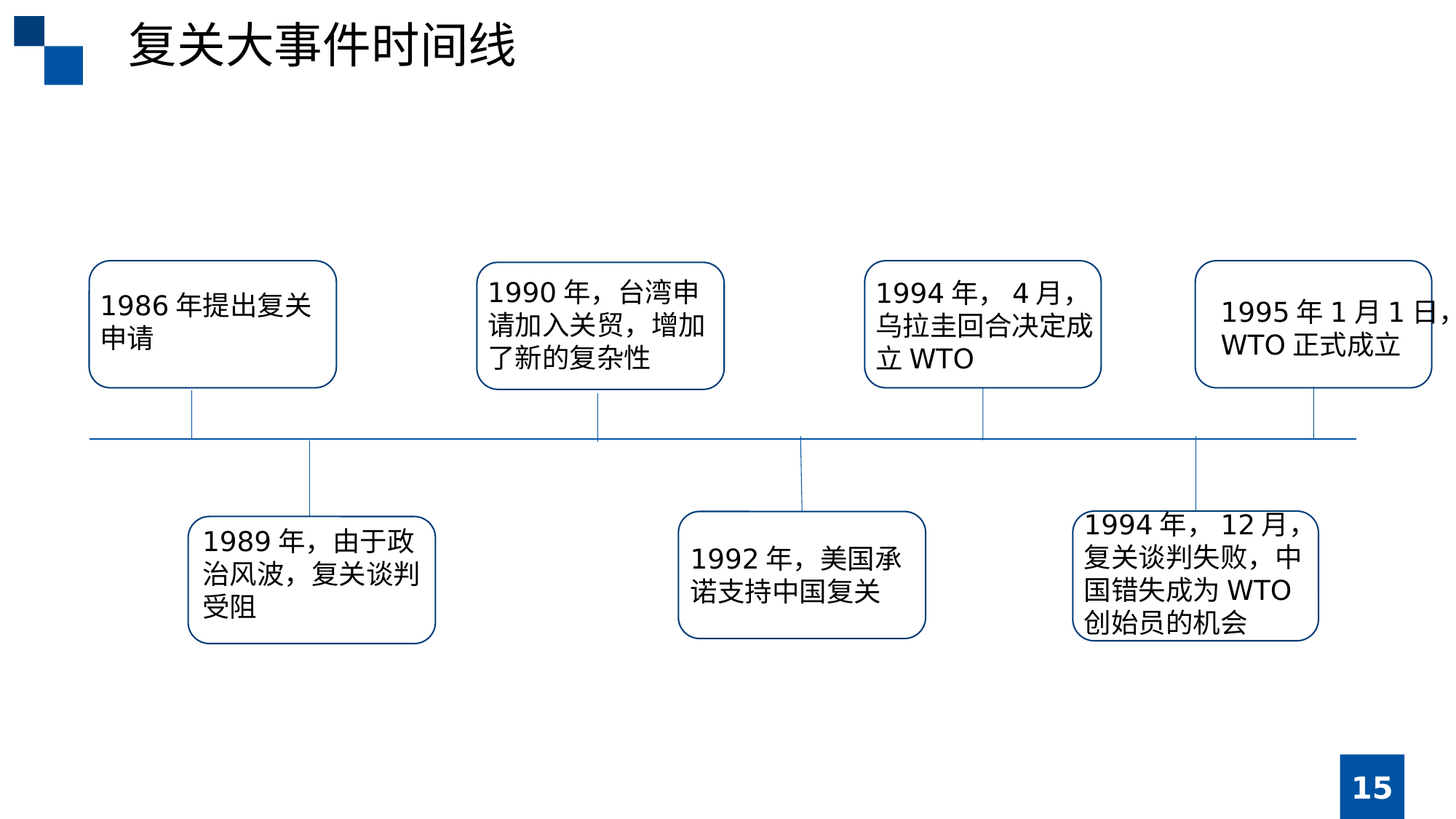

复关大事件时间线

1990年，台湾申请加入关贸，增加了新的复杂性
1994年，4月，乌拉圭回合决定成立WTO
1986年提出复关申请
1995年1月1日，WTO正式成立
1994年，12月，复关谈判失败，中国错失成为WTO创始员的机会

1989年，由于政治风波，复关谈判受阻
1992年，美国承诺支持中国复关
15